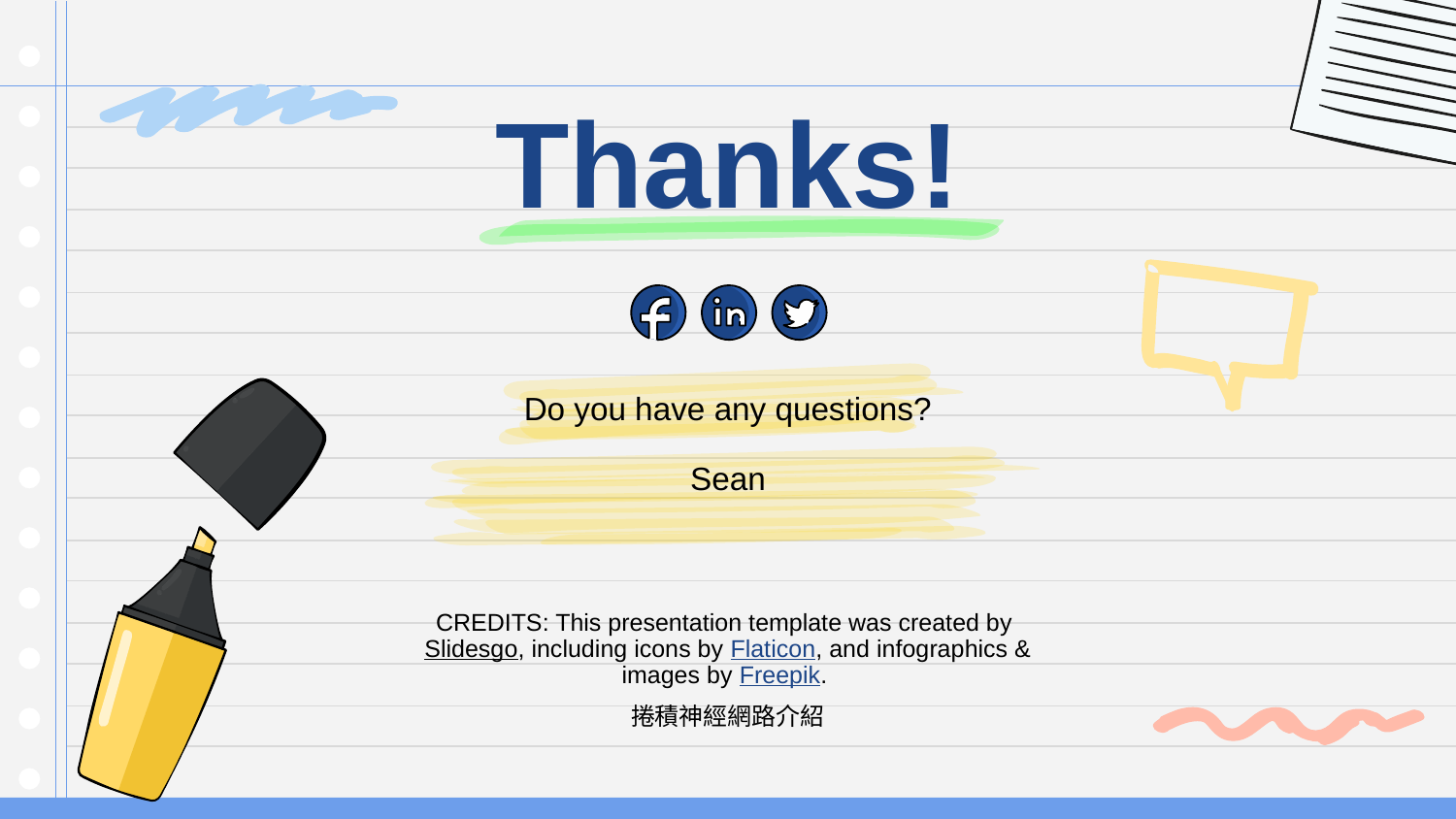

# Thanks!

Do you have any questions?

Sean

捲積神經網路介紹